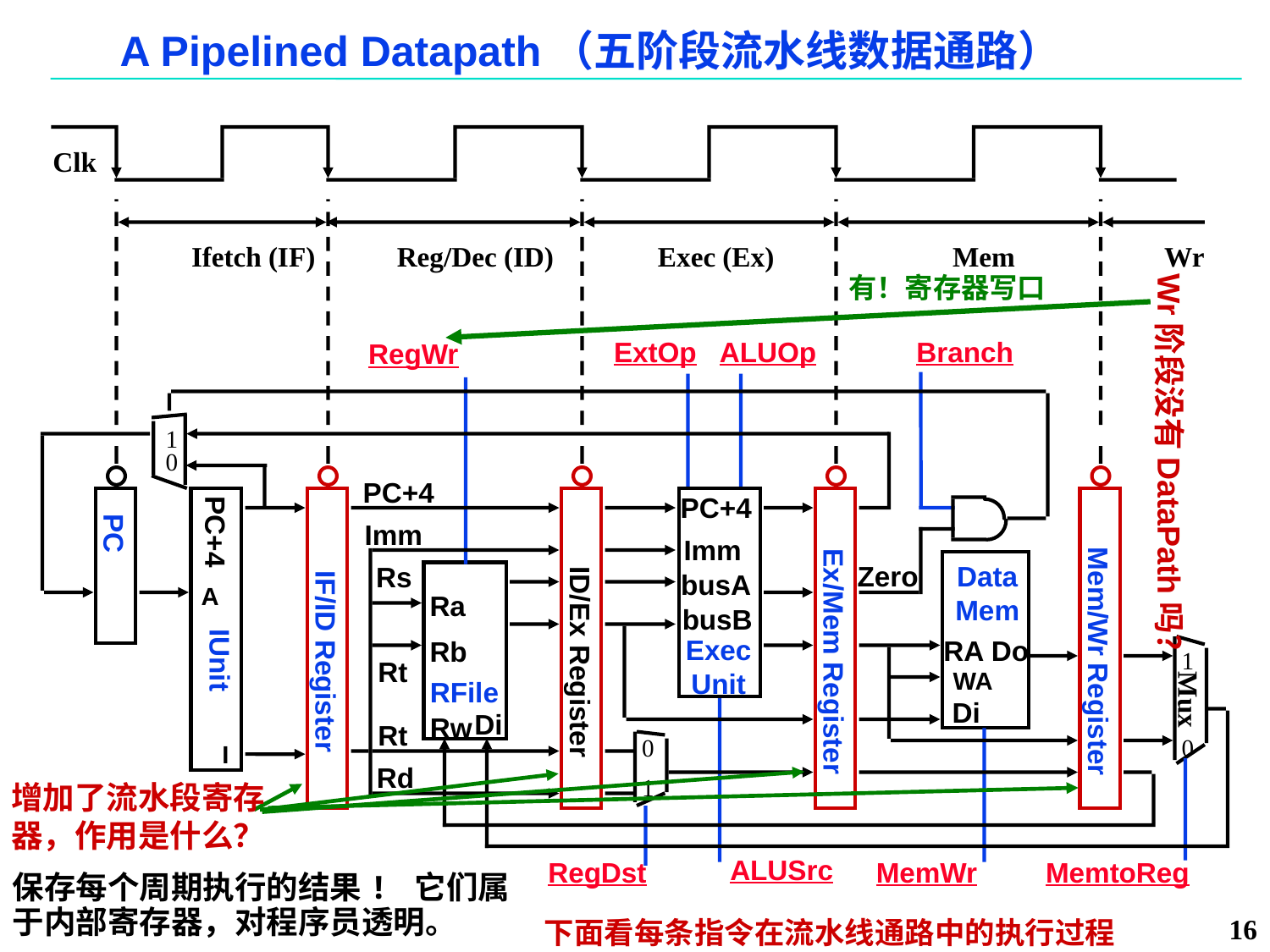

# A Pipelined Datapath（五阶段流水线数据通路）

Clk

Ifetch (IF)
Reg/Dec (ID)
Exec (Ex)
Mem
Wr

有！寄存器写口

ExtOp
ALUOp
Branch
RegWr

1

0
Wr阶段没有DataPath吗？

PC+4
PC+4

PC+4
PC
Imm

Imm

Zero
Data
Mem
Rs
busA

A

Ra

busB

Exec
Unit
RA
Do
Rb

1

Mux
0

IUnit
Mem/Wr Register
IF/ID Register
Ex/Mem Register
ID/Ex Register

Rt

WA
RFile

Di

Di
Rw

Rt

0

I

Rd

1
增加了流水段寄存器，作用是什么？

ALUSrc
RegDst
MemWr
MemtoReg
保存每个周期执行的结果! 它们属于内部寄存器，对程序员透明。
下面看每条指令在流水线通路中的执行过程